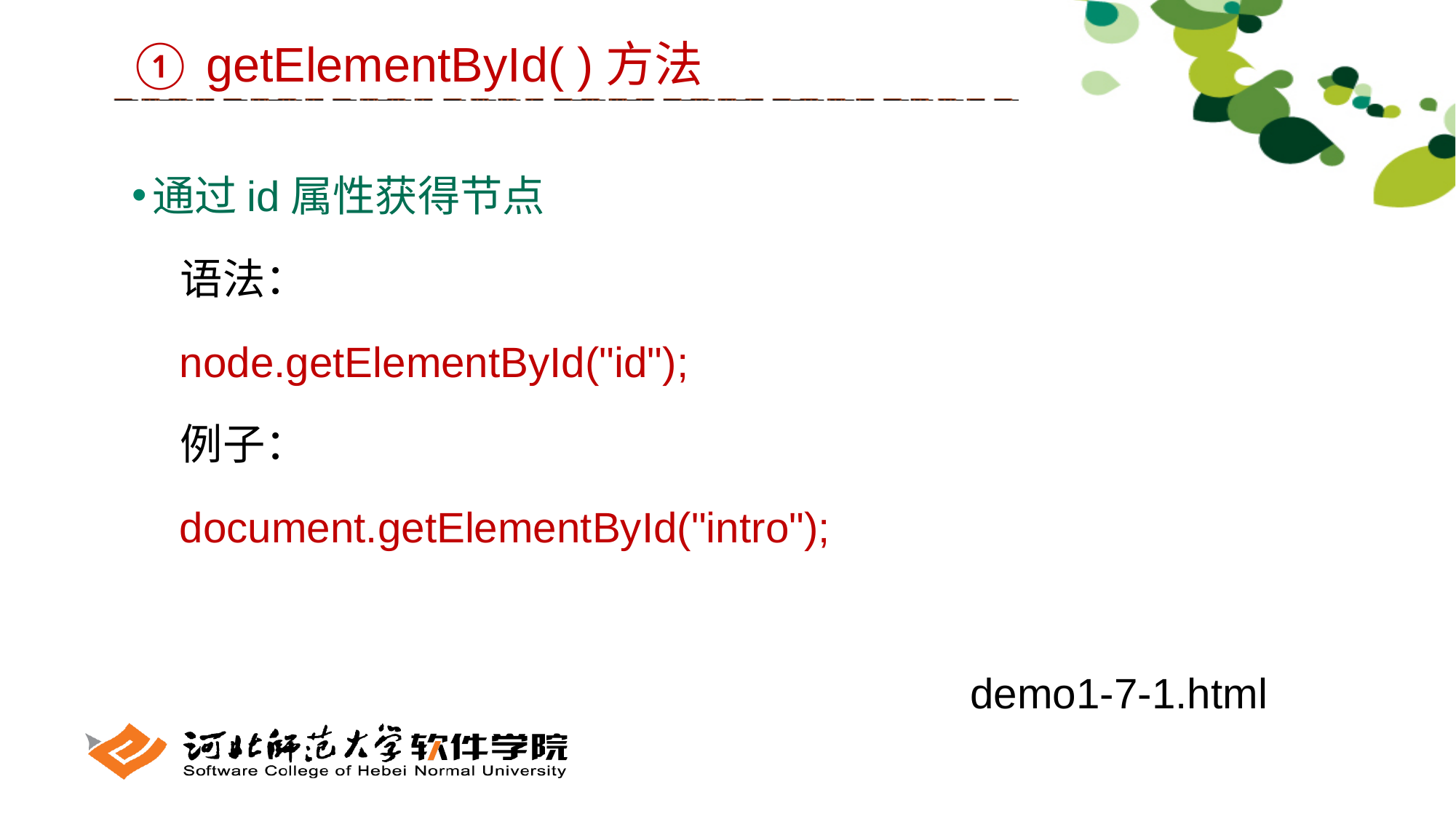

① getElementById( )方法
通过id属性获得节点
    语法：
    node.getElementById("id");
    例子：
    document.getElementById("intro");
demo1-7-1.html